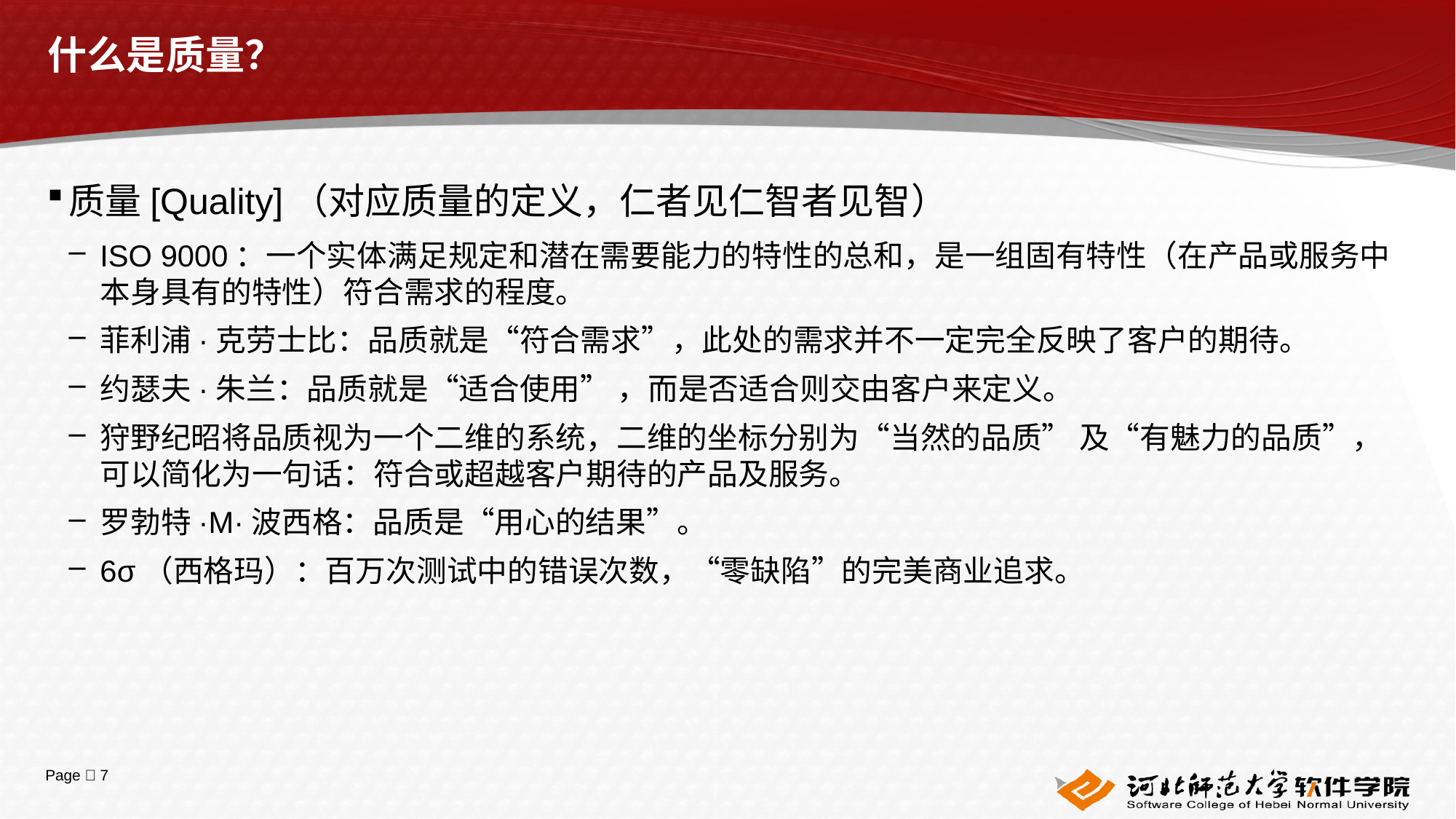

# 什么是质量？
质量[Quality]（对应质量的定义，仁者见仁智者见智）
ISO 9000：一个实体满足规定和潜在需要能力的特性的总和，是一组固有特性（在产品或服务中本身具有的特性）符合需求的程度。
菲利浦·克劳士比：品质就是“符合需求”，此处的需求并不一定完全反映了客户的期待。
约瑟夫·朱兰：品质就是“适合使用” ，而是否适合则交由客户来定义。
狩野纪昭将品质视为一个二维的系统，二维的坐标分别为“当然的品质” 及“有魅力的品质”，可以简化为一句话：符合或超越客户期待的产品及服务。
罗勃特·M·波西格：品质是“用心的结果”。
6σ（西格玛）：百万次测试中的错误次数，“零缺陷”的完美商业追求。